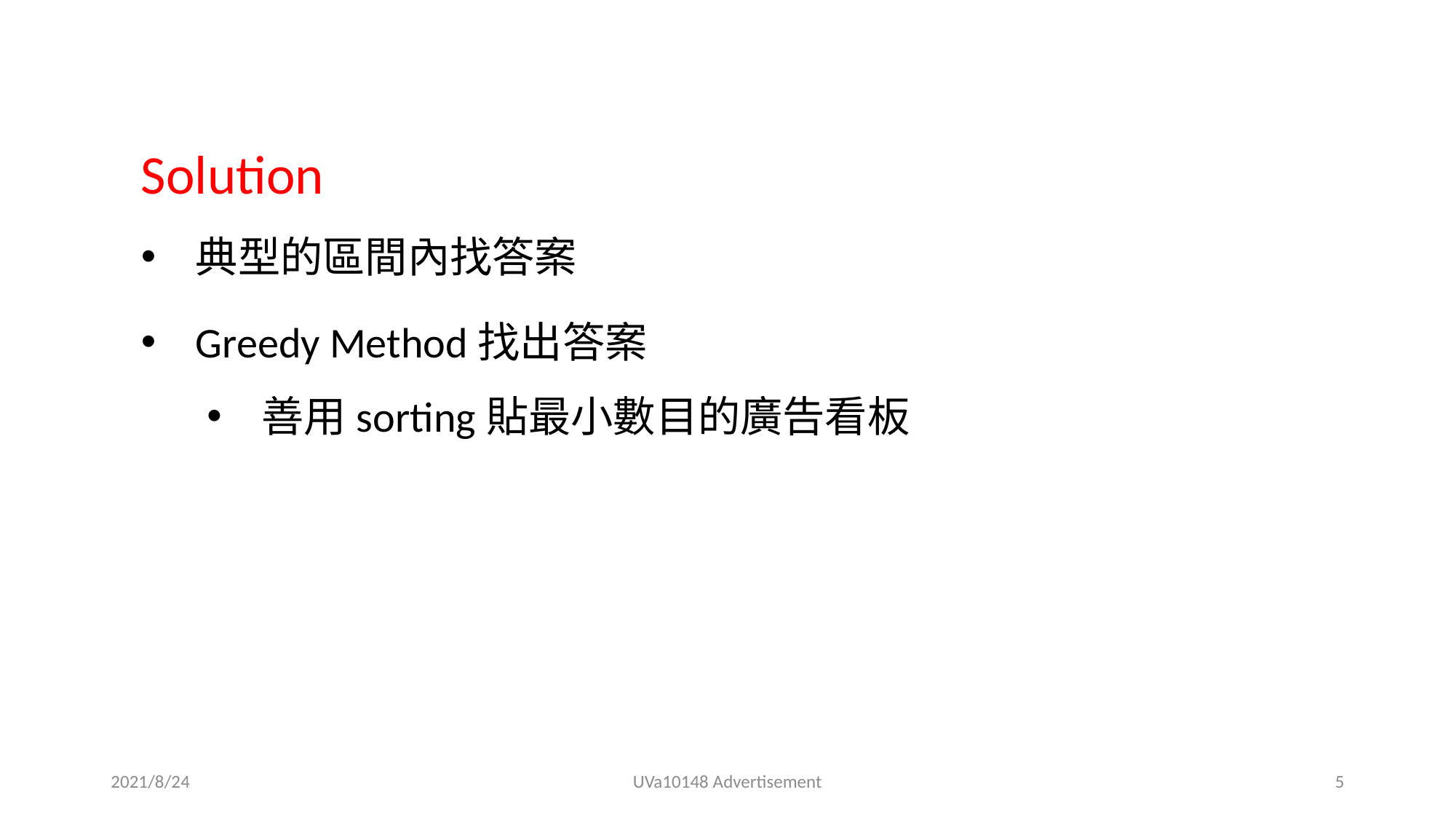

Solution
典型的區間內找答案
Greedy Method找出答案
善用sorting貼最小數目的廣告看板
2021/8/24
UVa10148 Advertisement
5